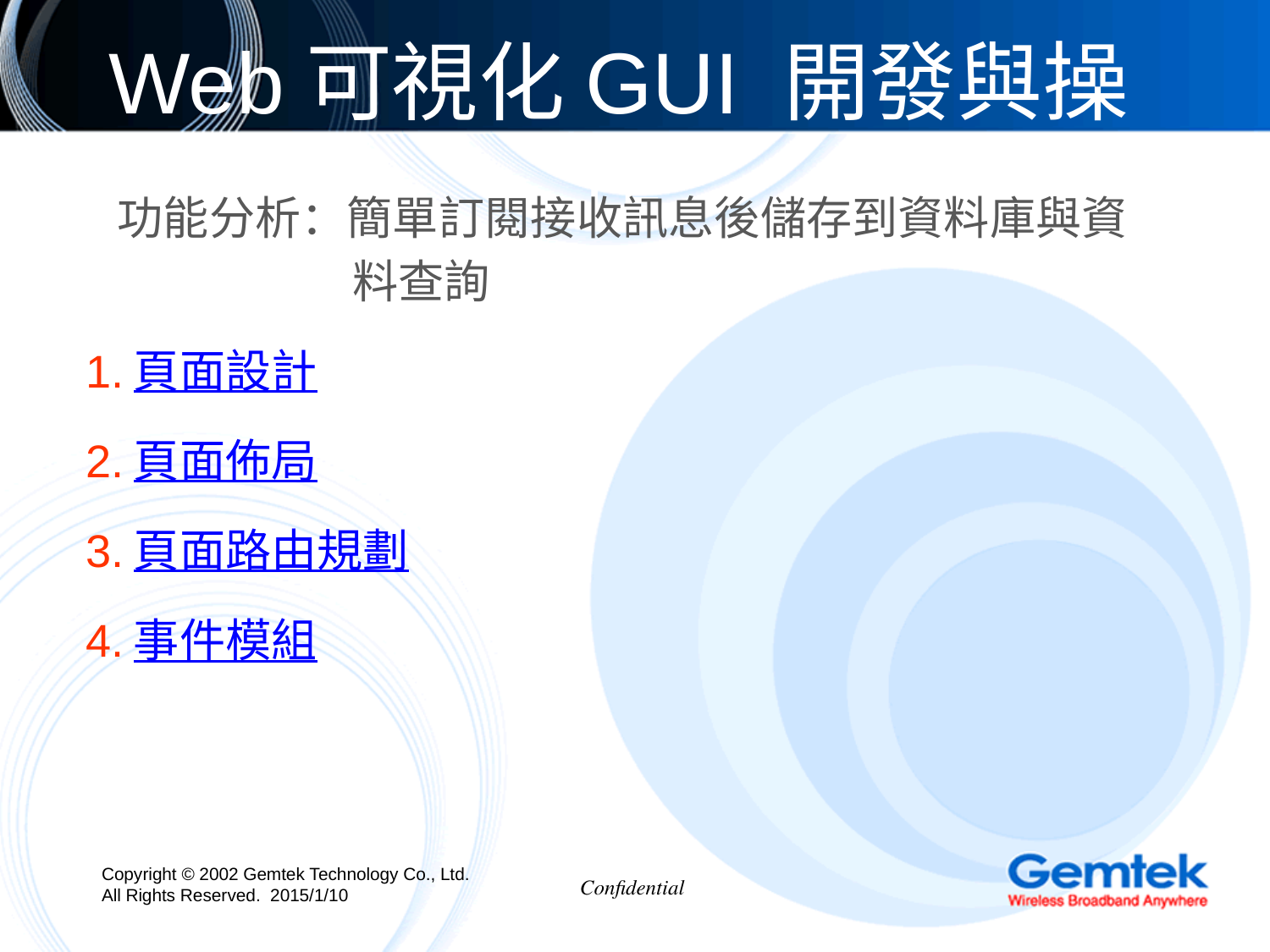

# Web可視化GUI 開發與操作
功能分析：簡單訂閱接收訊息後儲存到資料庫與資
                     料查詢
頁面設計
頁面佈局
頁面路由規劃
事件模組